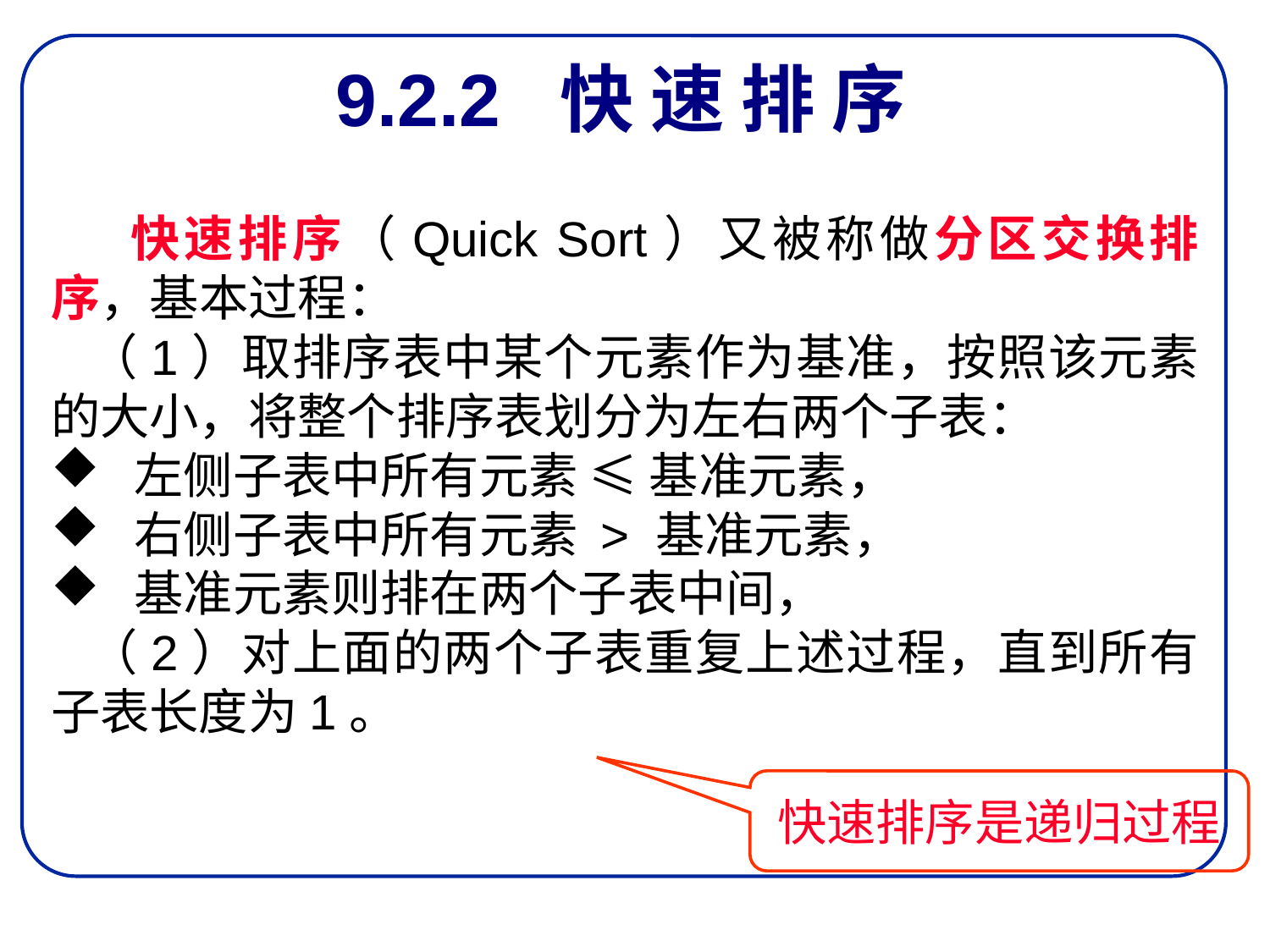

# 9.2.2  快 速 排 序
    快速排序（Quick Sort）又被称做分区交换排序，基本过程：
  （1）取排序表中某个元素作为基准，按照该元素的大小，将整个排序表划分为左右两个子表：
  左侧子表中所有元素 ≤ 基准元素，
  右侧子表中所有元素 > 基准元素，
  基准元素则排在两个子表中间，
  （2）对上面的两个子表重复上述过程，直到所有子表长度为1。

快速排序是递归过程